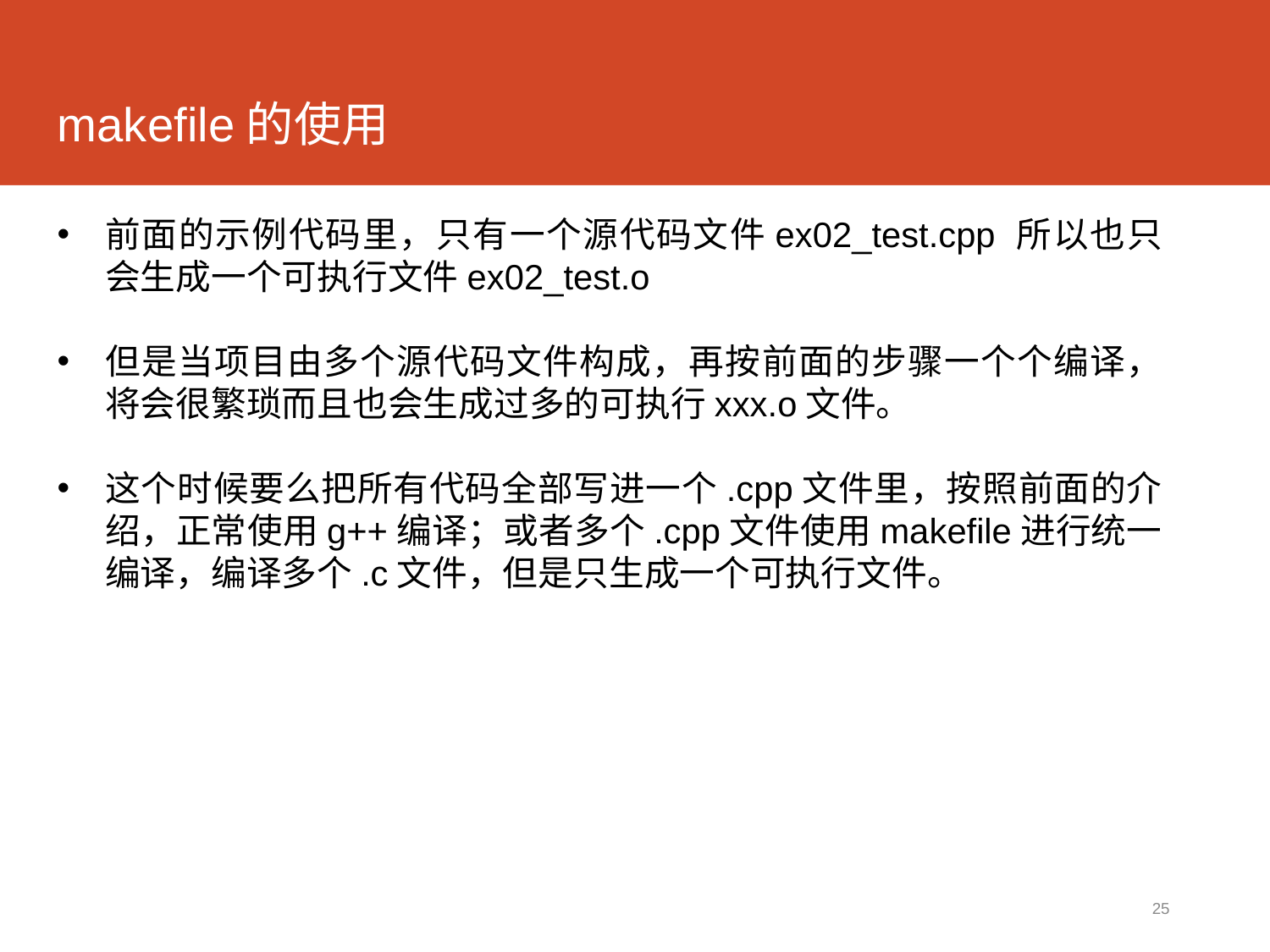

makefile的使用
前面的示例代码里，只有一个源代码文件ex02_test.cpp 所以也只会生成一个可执行文件ex02_test.o

但是当项目由多个源代码文件构成，再按前面的步骤一个个编译，将会很繁琐而且也会生成过多的可执行xxx.o文件。

这个时候要么把所有代码全部写进一个.cpp文件里，按照前面的介绍，正常使用g++编译；或者多个.cpp文件使用makefile进行统一编译，编译多个.c文件，但是只生成一个可执行文件。

25